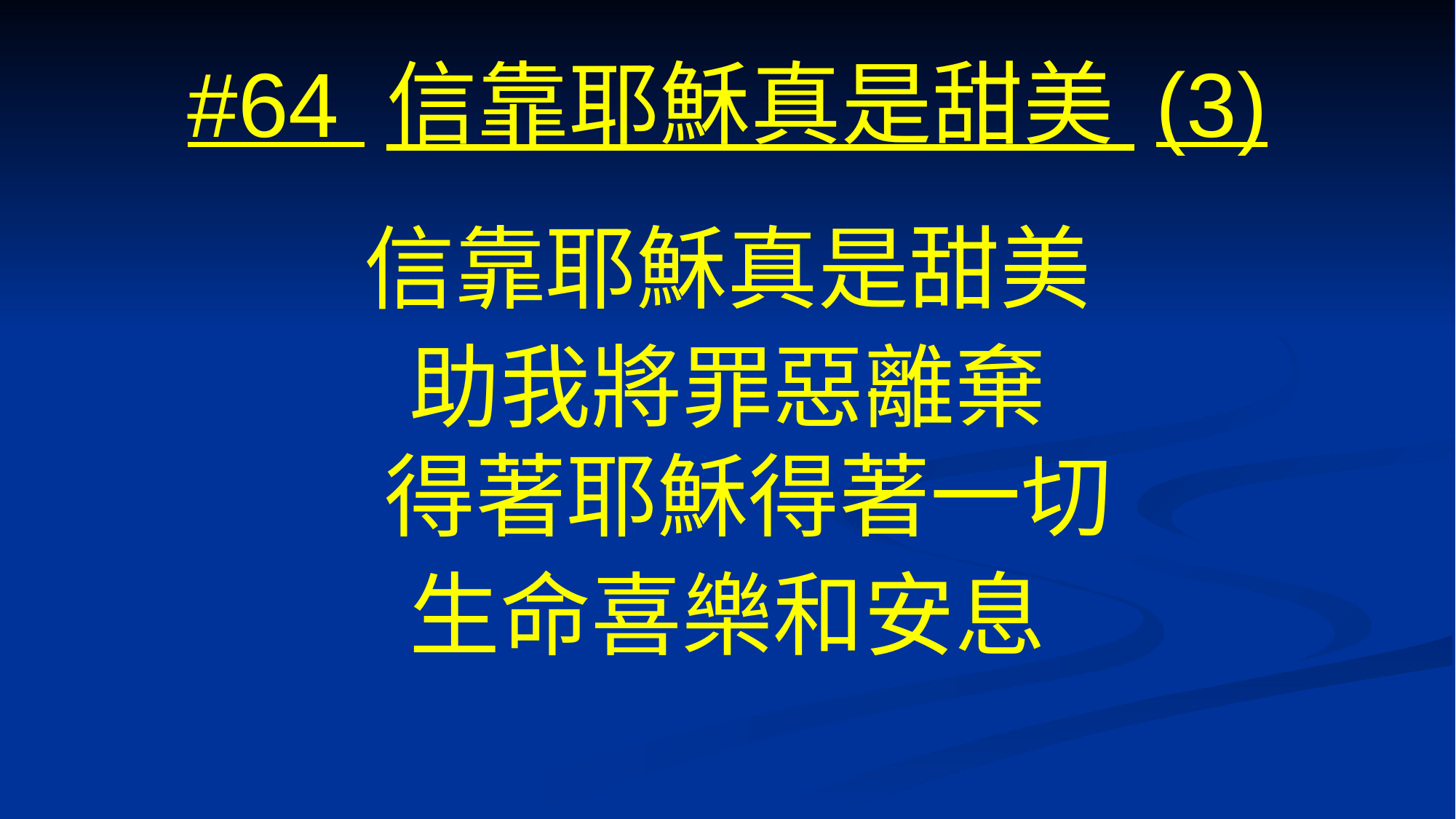

# #64 信靠耶穌真是甜美 (3)
信靠耶穌真是甜美
助我將罪惡離棄
得著耶穌得著一切
生命喜樂和安息